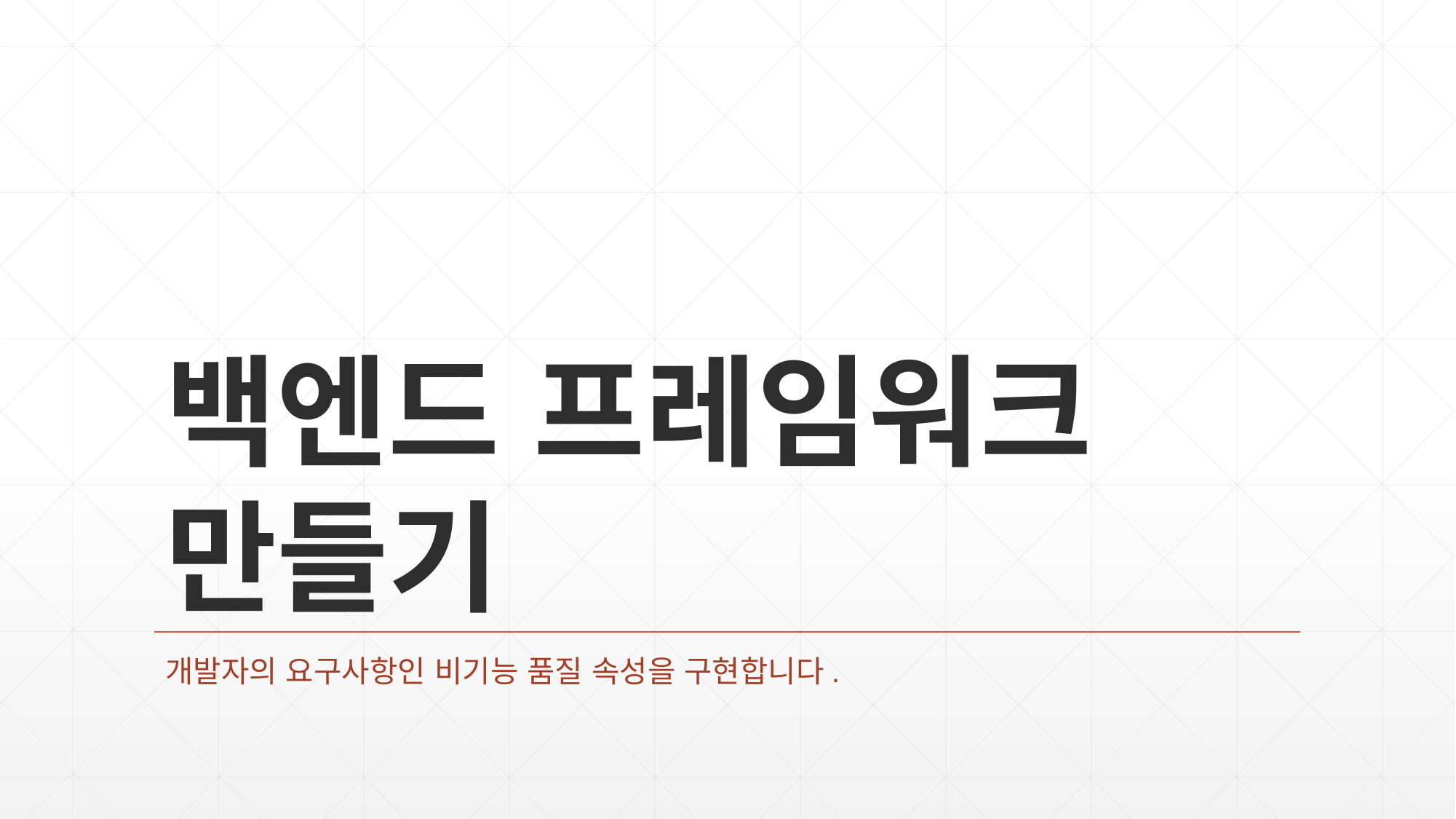

# 백엔드 프레임워크 만들기
개발자의 요구사항인 비기능 품질 속성을 구현합니다.